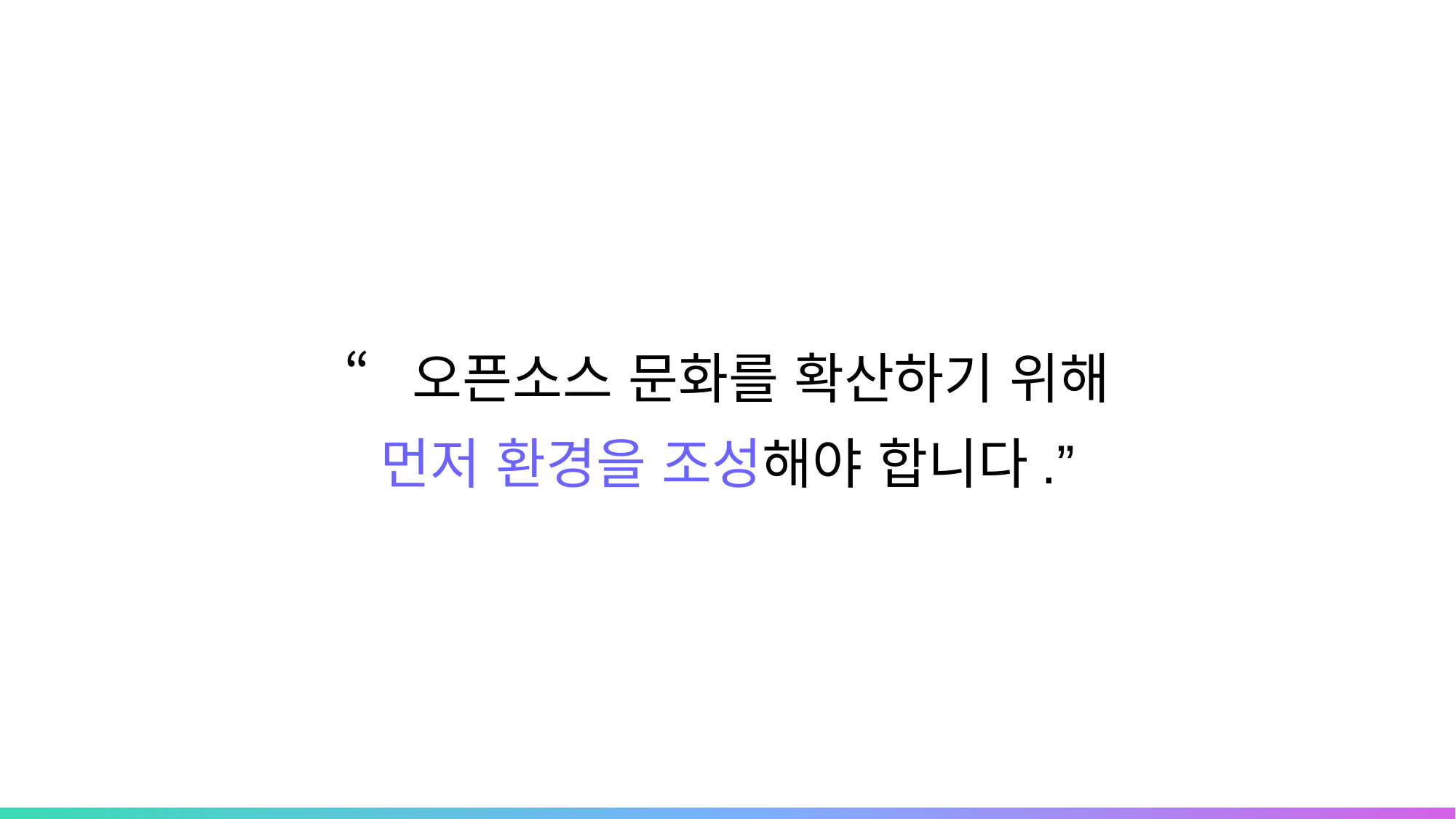

“오픈소스 문화를 확산하기 위해
먼저 환경을 조성해야 합니다.”